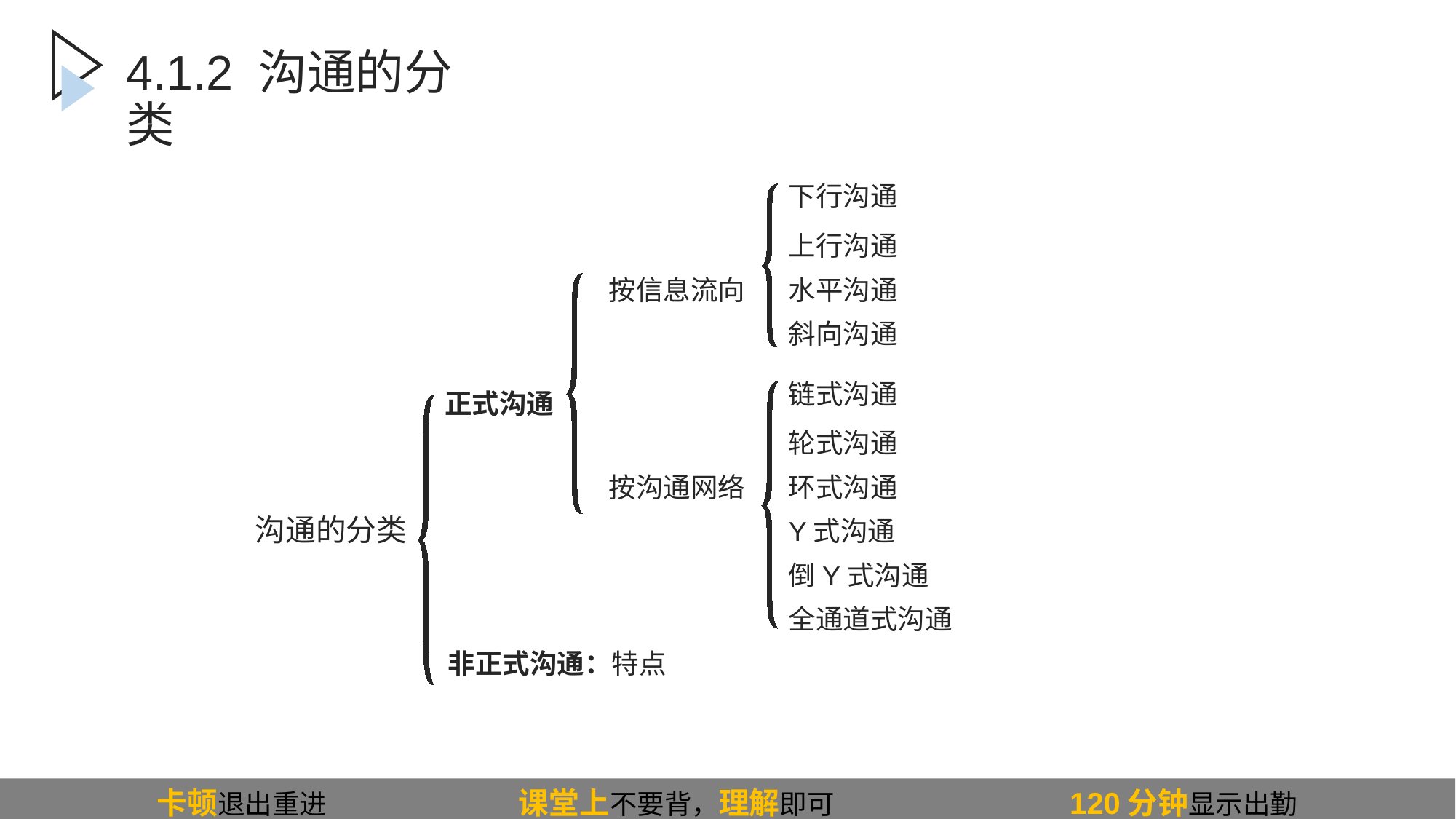

4.1.2 沟通的分类
下行沟通

上行沟通
水平沟通
斜向沟通
按信息流向
链式沟通

轮式沟通
环式沟通
Y式沟通
按沟通网络

正式沟通

非正式沟通：特点
沟通的分类
倒Y式沟通
全通道式沟通